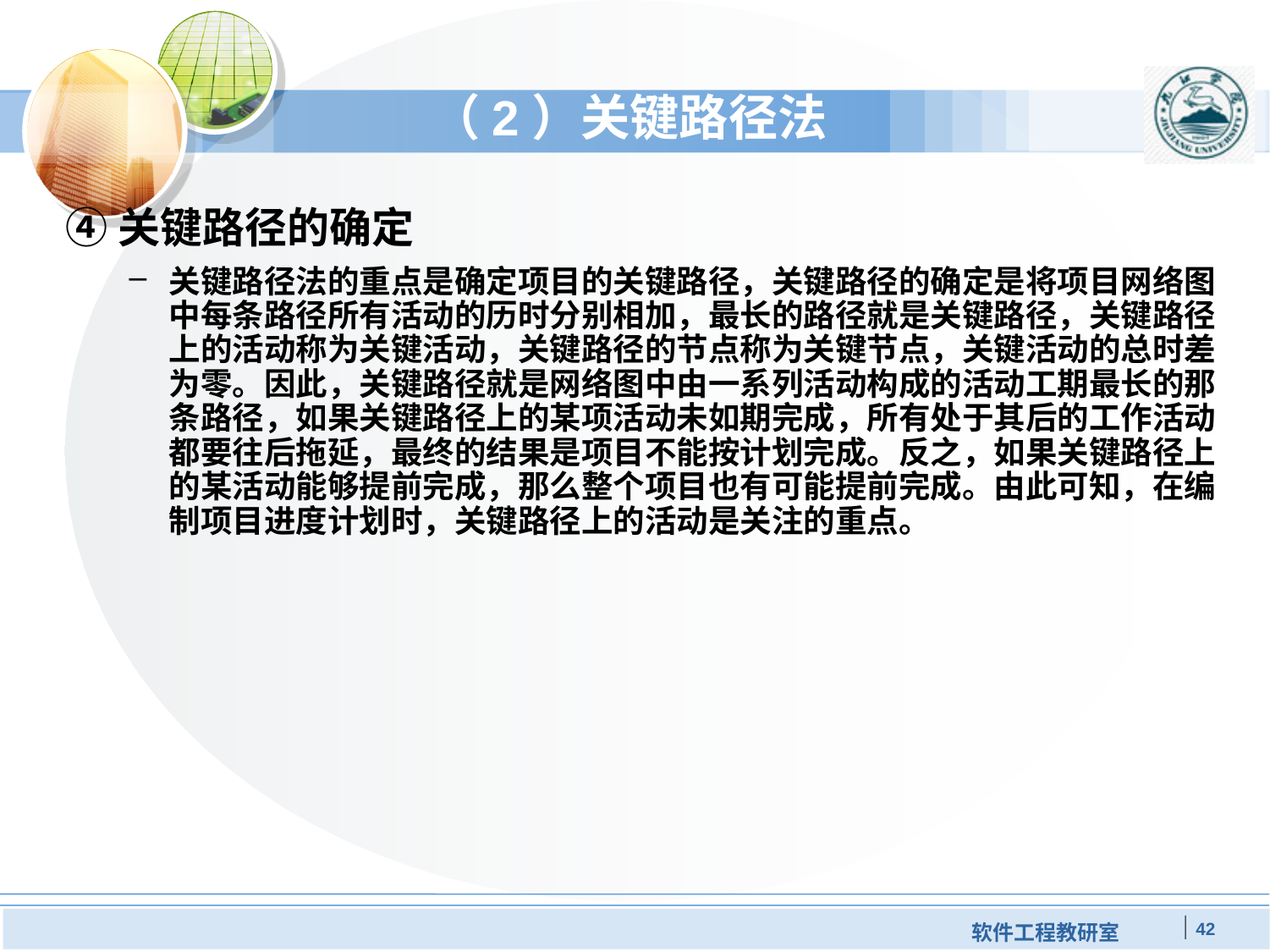

# （2）关键路径法
④关键路径的确定
关键路径法的重点是确定项目的关键路径，关键路径的确定是将项目网络图中每条路径所有活动的历时分别相加，最长的路径就是关键路径，关键路径上的活动称为关键活动，关键路径的节点称为关键节点，关键活动的总时差为零。因此，关键路径就是网络图中由一系列活动构成的活动工期最长的那条路径，如果关键路径上的某项活动未如期完成，所有处于其后的工作活动都要往后拖延，最终的结果是项目不能按计划完成。反之，如果关键路径上的某活动能够提前完成，那么整个项目也有可能提前完成。由此可知，在编制项目进度计划时，关键路径上的活动是关注的重点。